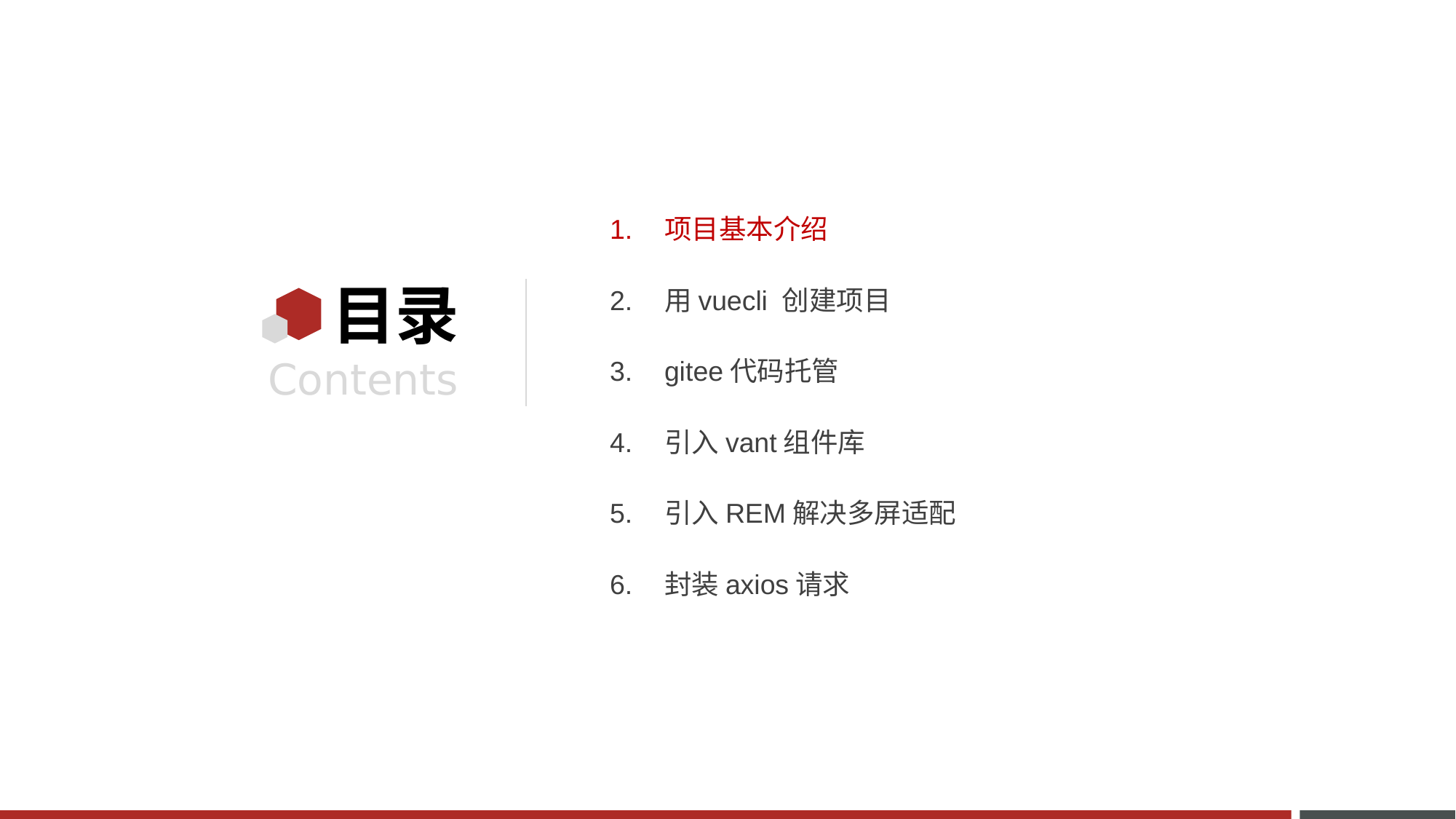

项目基本介绍
用vuecli 创建项目
gitee代码托管
引入vant组件库
引入REM解决多屏适配
封装axios请求